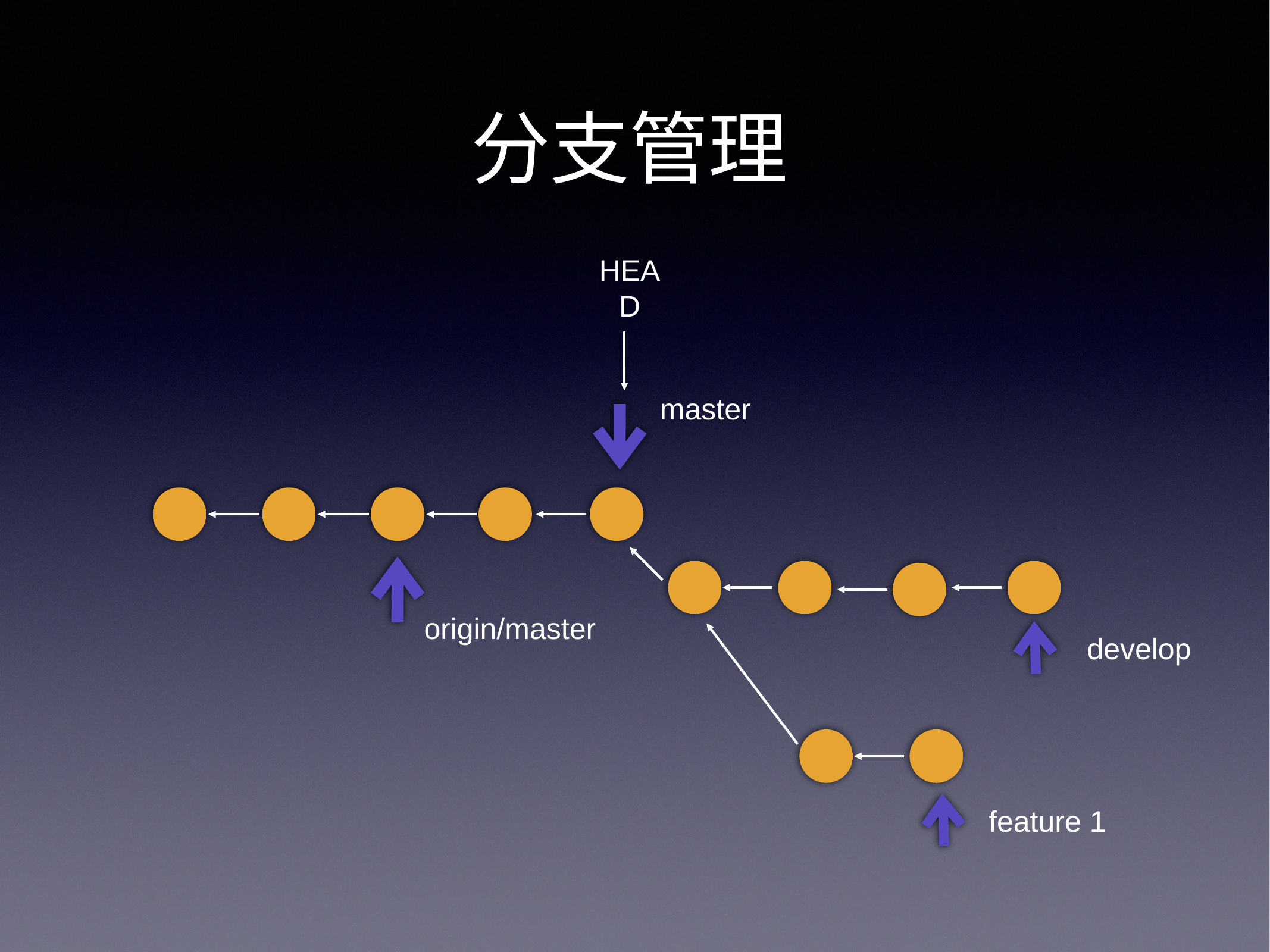

分支管理
HEAD

master

origin/master

develop

feature 1